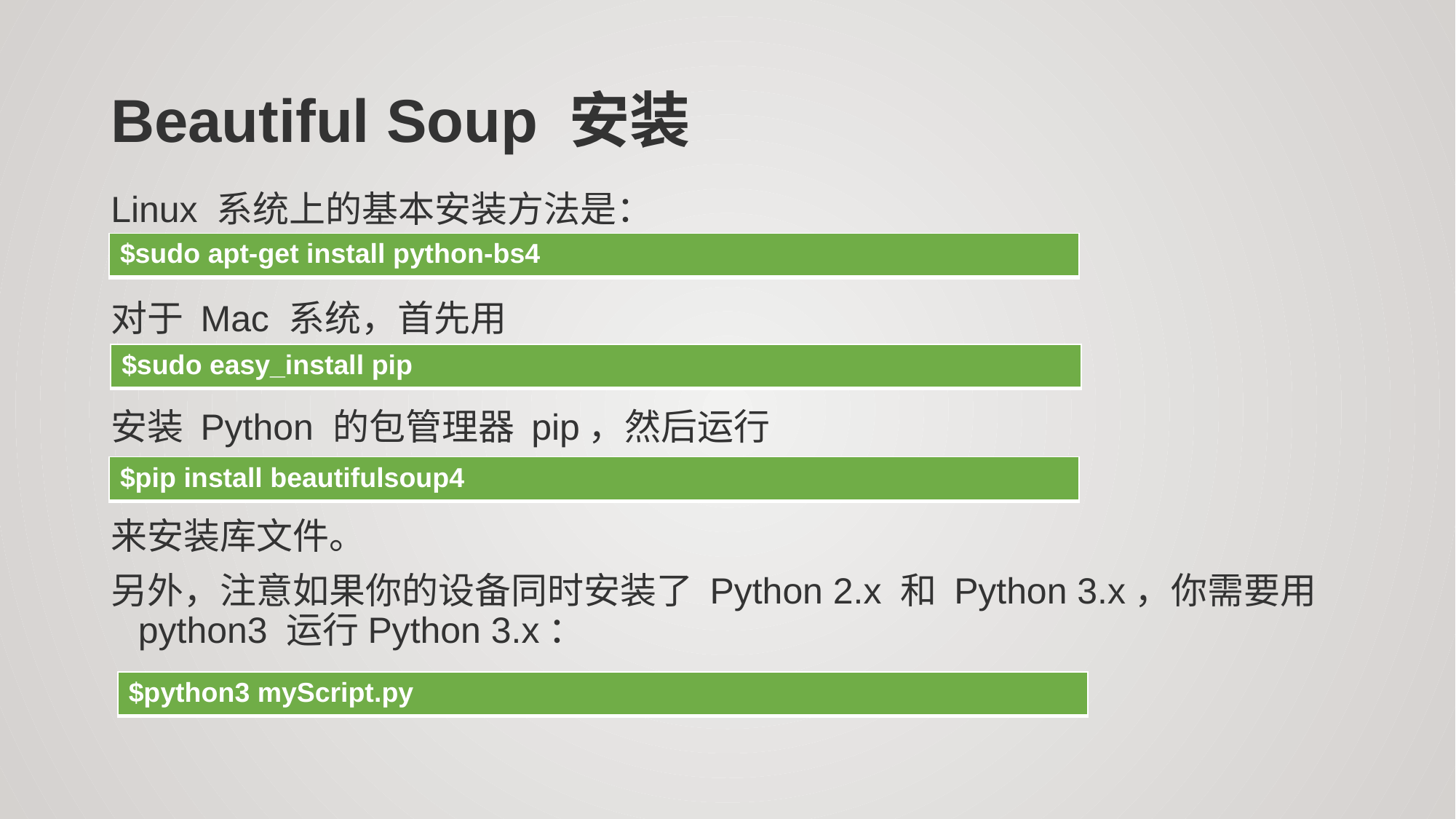

# Beautiful Soup 安装
Linux 系统上的基本安装方法是：

对于 Mac 系统，首先用

安装 Python 的包管理器 pip，然后运行

来安装库文件。
另外，注意如果你的设备同时安装了 Python 2.x 和 Python 3.x，你需要用 python3 运行Python 3.x：
| $sudo apt-get install python-bs4 |
| --- |
| $sudo easy\_install pip |
| --- |
| $pip install beautifulsoup4 |
| --- |
| $python3 myScript.py |
| --- |